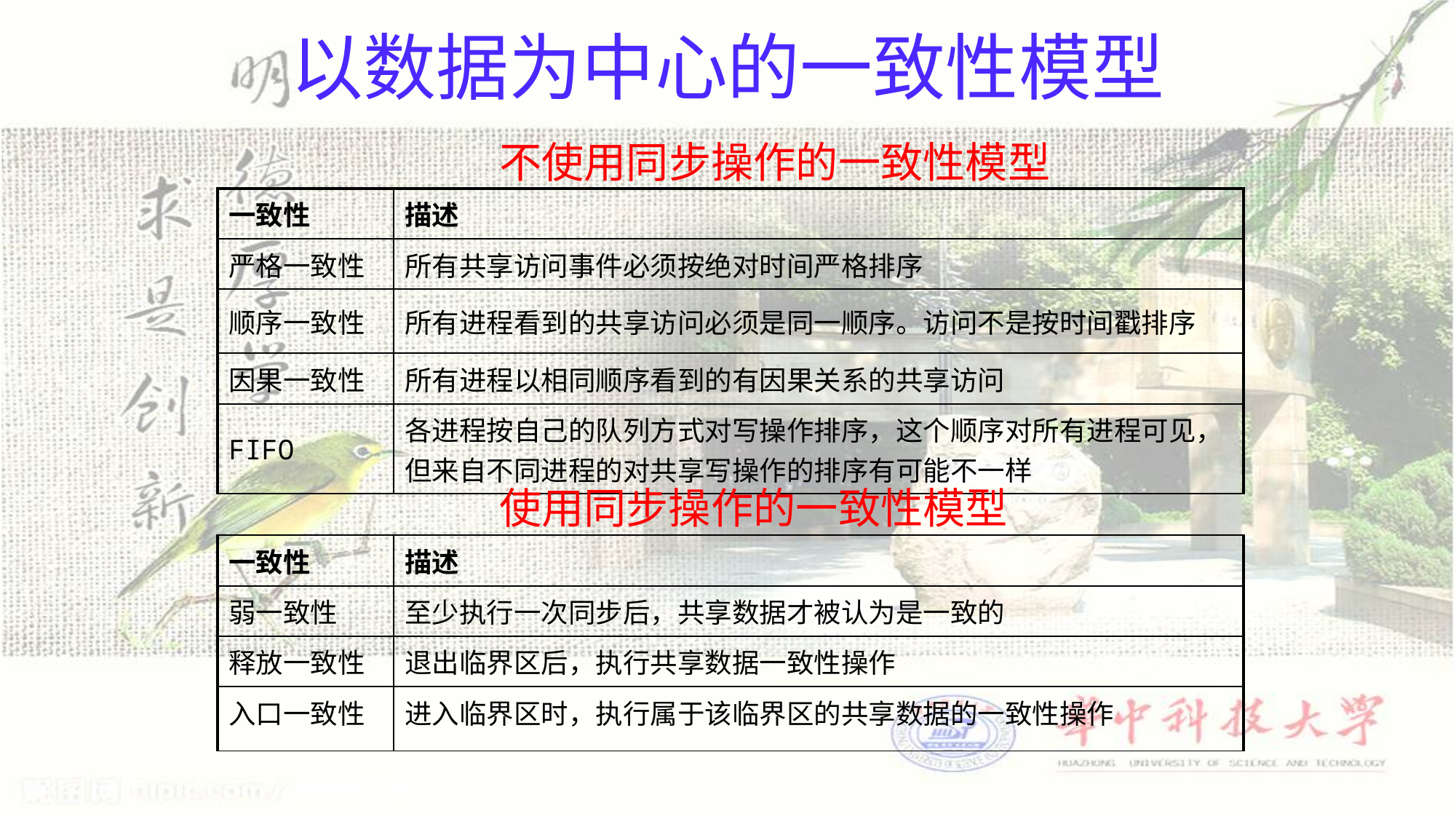

# 以数据为中心的一致性模型
不使用同步操作的一致性模型
| 一致性 | 描述 |
| --- | --- |
| 严格一致性 | 所有共享访问事件必须按绝对时间严格排序 |
| 顺序一致性 | 所有进程看到的共享访问必须是同一顺序。访问不是按时间戳排序 |
| 因果一致性 | 所有进程以相同顺序看到的有因果关系的共享访问 |
| FIFO | 各进程按自己的队列方式对写操作排序，这个顺序对所有进程可见，但来自不同进程的对共享写操作的排序有可能不一样 |
|  |  |
| 一致性 | 描述 |
| 弱一致性 | 至少执行一次同步后，共享数据才被认为是一致的 |
| 释放一致性 | 退出临界区后，执行共享数据一致性操作 |
| 入口一致性 | 进入临界区时，执行属于该临界区的共享数据的一致性操作 |
|  |  |
使用同步操作的一致性模型